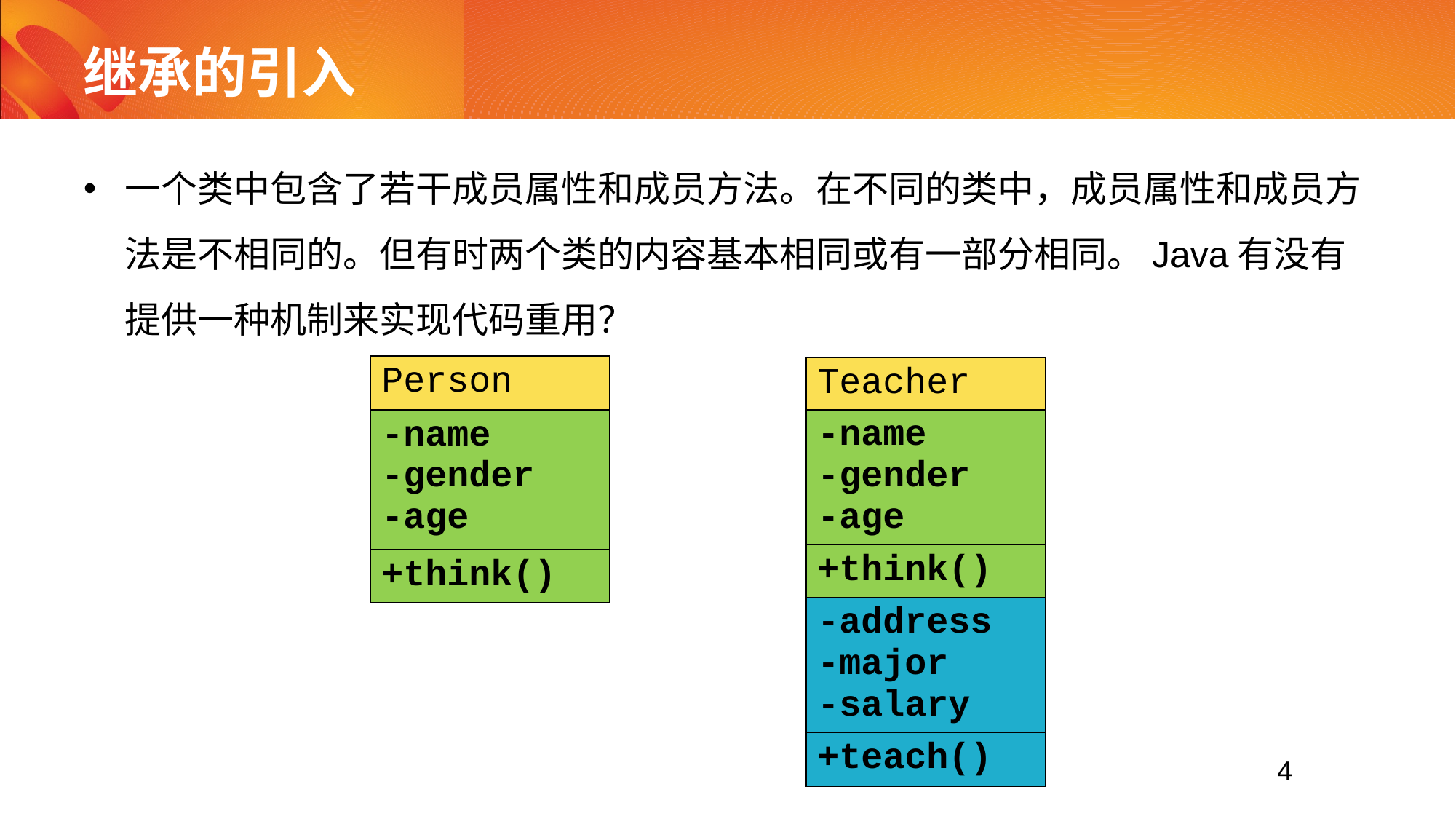

# 继承的引入
一个类中包含了若干成员属性和成员方法。在不同的类中，成员属性和成员方法是不相同的。但有时两个类的内容基本相同或有一部分相同。Java有没有提供一种机制来实现代码重用？

| Person |
| --- |
| -name -gender -age |
| +think() |
| Teacher |
| --- |
| -name -gender -age |
| +think() |
| -address -major -salary |
| +teach() |